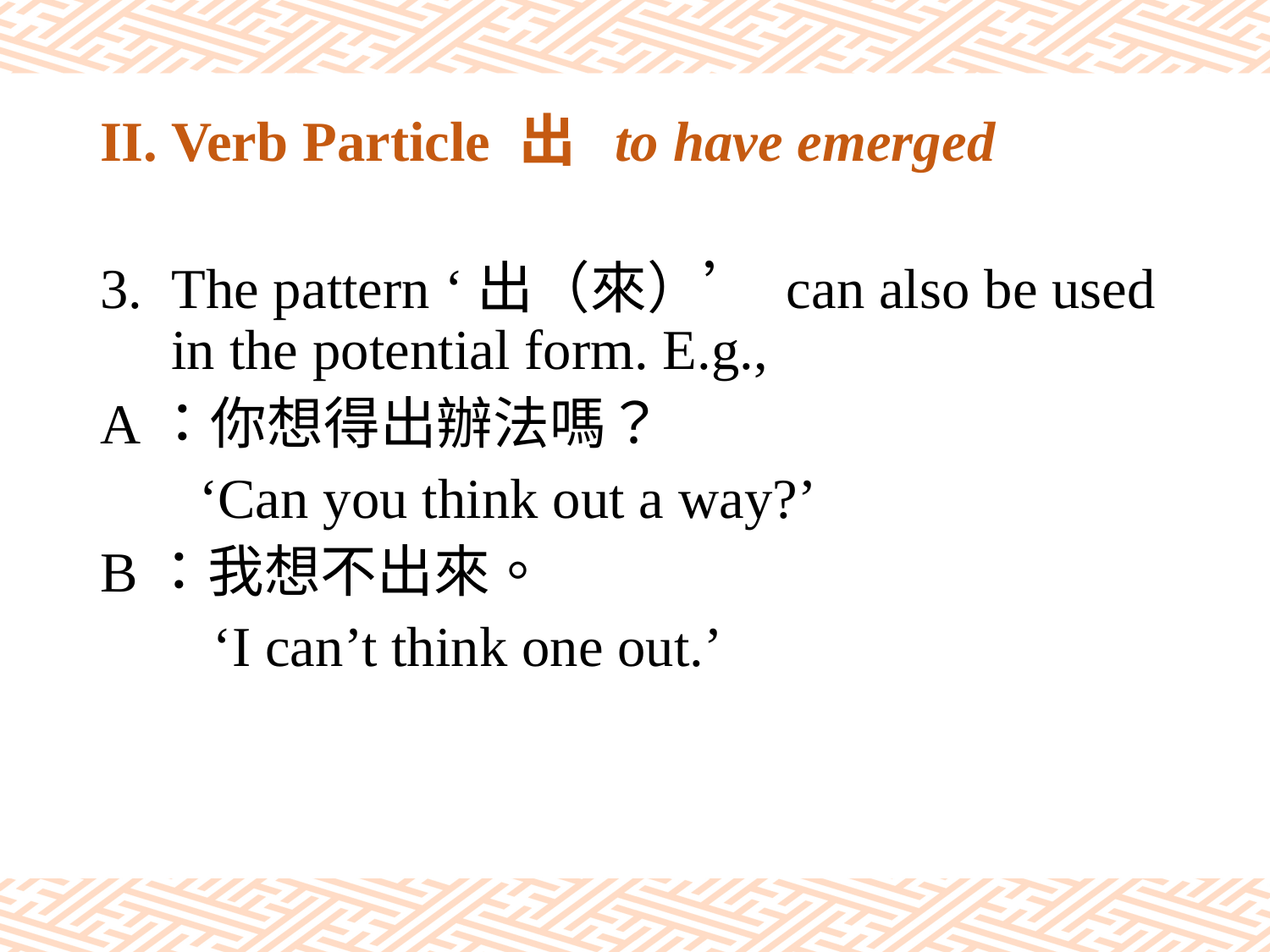

# II. Verb Particle 出  to have emerged
The pattern ‘出（來）’ can also be used in the potential form. E.g.,
A：你想得出辦法嗎？
       ‘Can you think out a way?’
B：我想不出來。
        ‘I can’t think one out.’